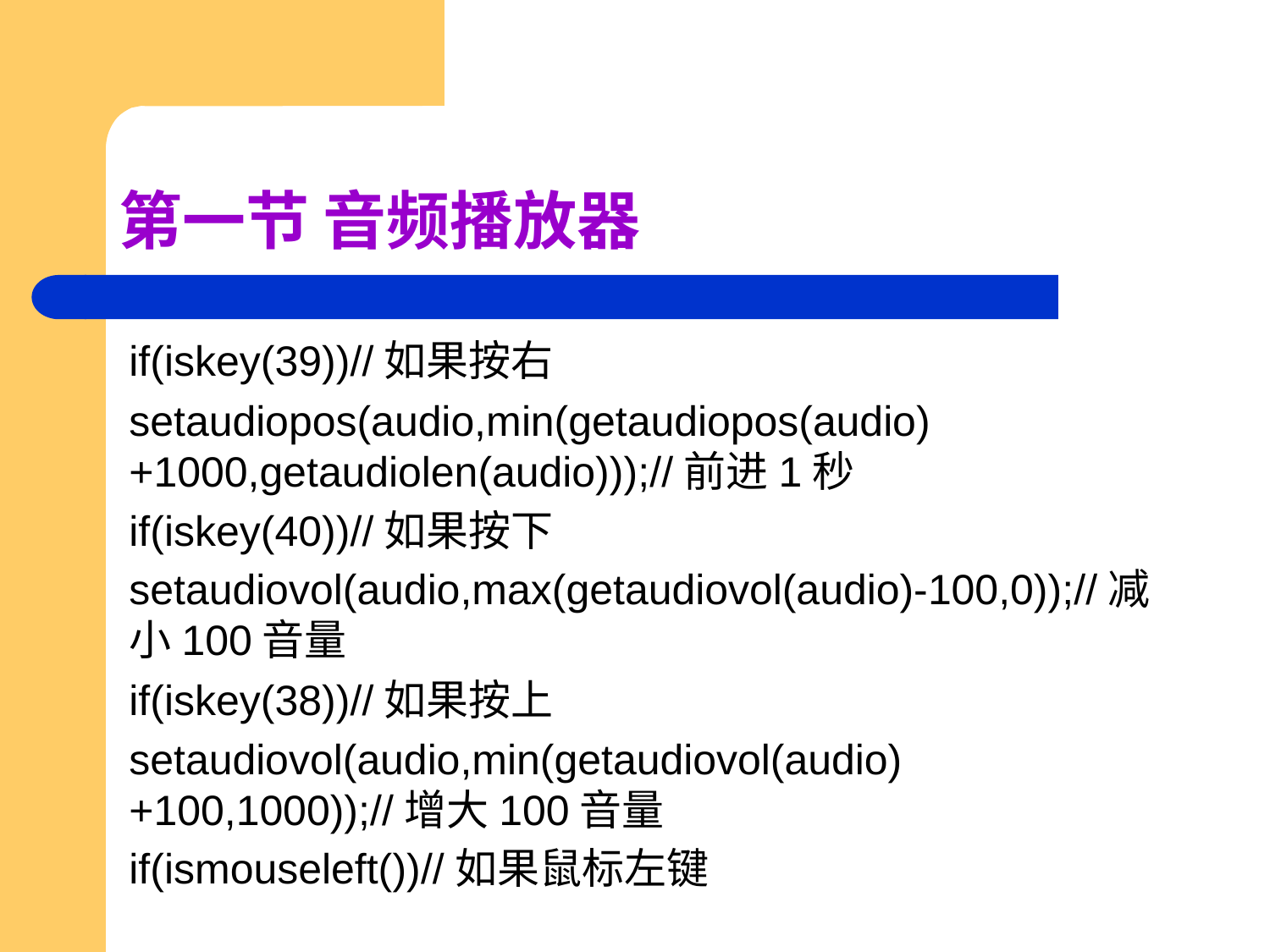

# 第一节 音频播放器
if(iskey(39))//如果按右
setaudiopos(audio,min(getaudiopos(audio)+1000,getaudiolen(audio)));//前进1秒
if(iskey(40))//如果按下
setaudiovol(audio,max(getaudiovol(audio)-100,0));//减小100音量
if(iskey(38))//如果按上
setaudiovol(audio,min(getaudiovol(audio)+100,1000));//增大100音量
if(ismouseleft())//如果鼠标左键